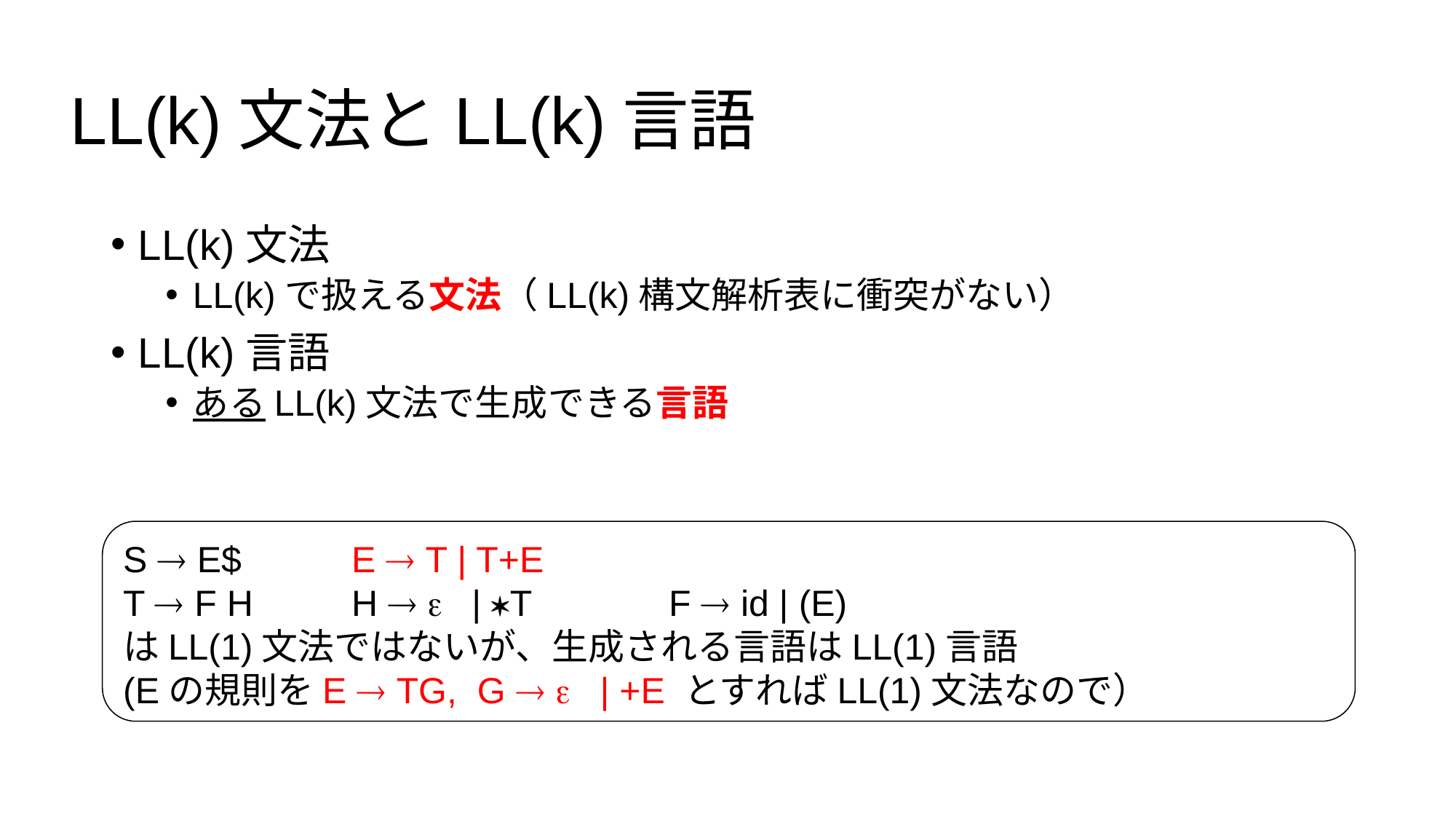

# LL(k)文法とLL(k)言語
LL(k)文法
LL(k)で扱える文法（LL(k)構文解析表に衝突がない）
LL(k)言語
あるLL(k)文法で生成できる言語
S → E$ 	 E → T | T+E
T → F H	 H → ε  | ∗T 		F → id | (E)
はLL(1)文法ではないが、生成される言語はLL(1)言語
(Eの規則をE → TG,  G → ε  | +E とすればLL(1)文法なので）